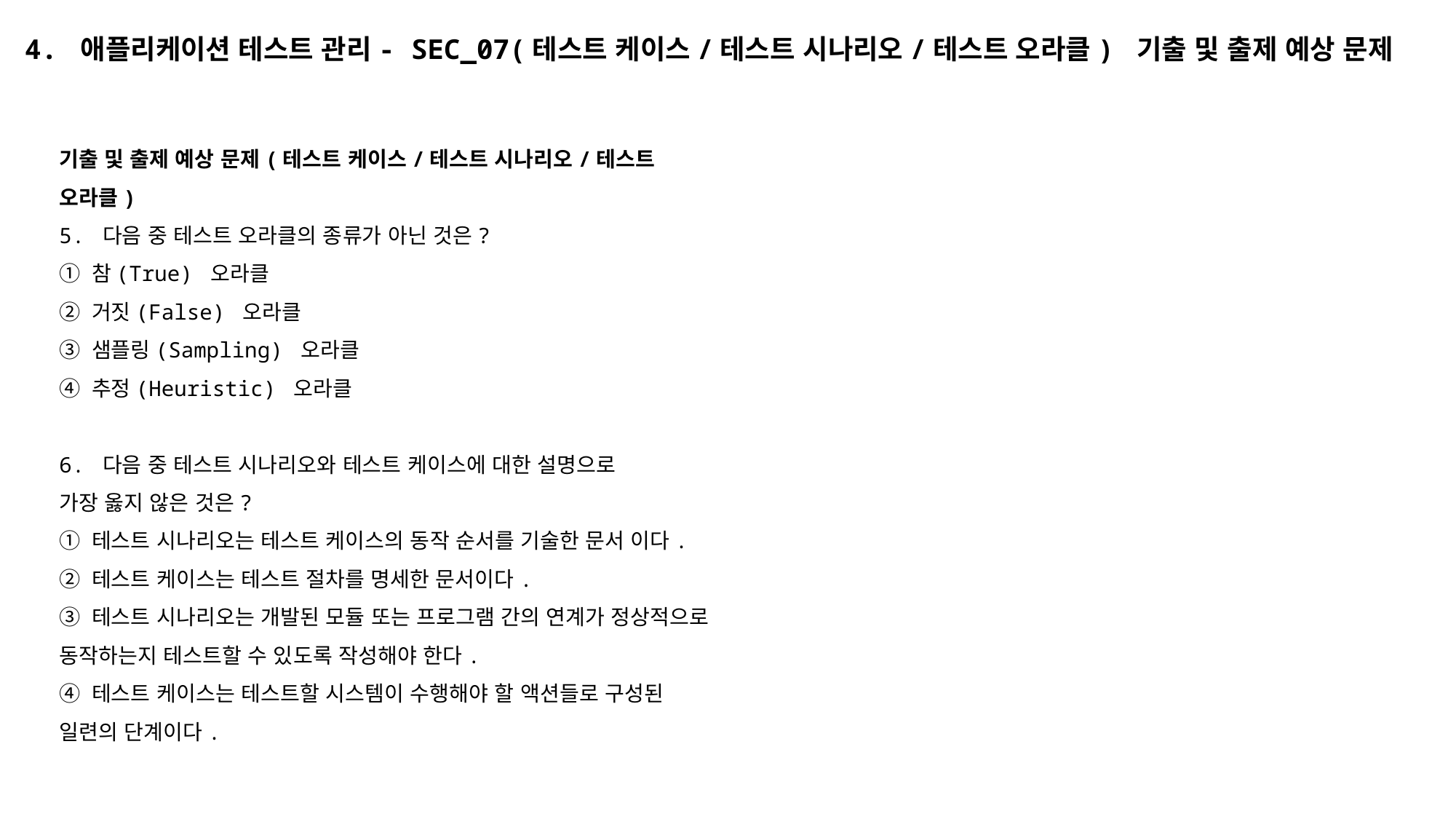

# 4. 애플리케이션 테스트 관리- SEC_07(테스트 케이스/테스트 시나리오/테스트 오라클) 기출 및 출제 예상 문제
기출 및 출제 예상 문제(테스트 케이스/테스트 시나리오/테스트 오라클)
5. 다음 중 테스트 오라클의 종류가 아닌 것은?
① 참(True) 오라클
② 거짓(False) 오라클
③ 샘플링(Sampling) 오라클
④ 추정(Heuristic) 오라클

6. 다음 중 테스트 시나리오와 테스트 케이스에 대한 설명으로
가장 옳지 않은 것은?
① 테스트 시나리오는 테스트 케이스의 동작 순서를 기술한 문서 이다.
② 테스트 케이스는 테스트 절차를 명세한 문서이다.
③ 테스트 시나리오는 개발된 모듈 또는 프로그램 간의 연계가 정상적으로 동작하는지 테스트할 수 있도록 작성해야 한다.
④ 테스트 케이스는 테스트할 시스템이 수행해야 할 액션들로 구성된 일련의 단계이다.